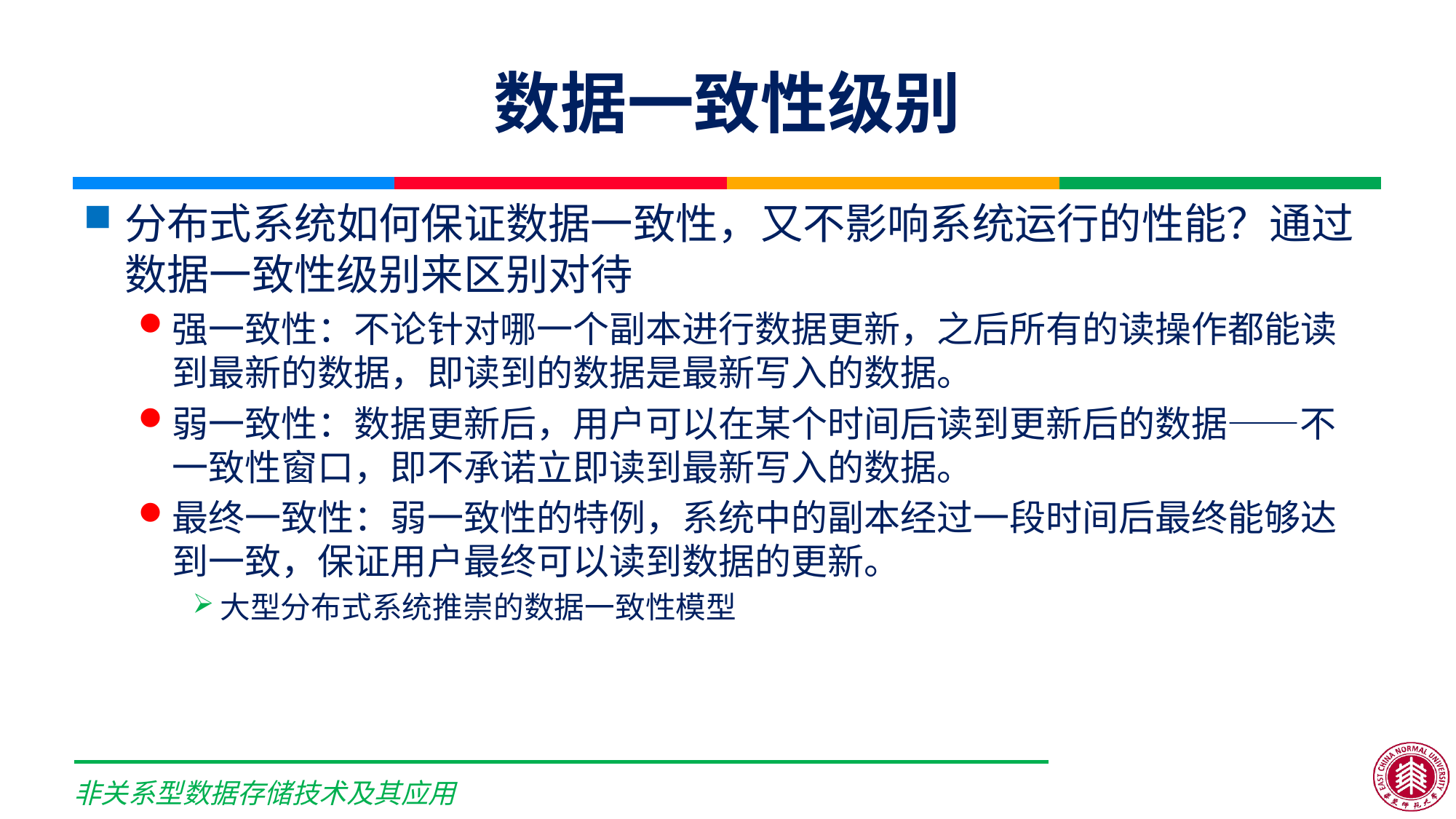

# 数据一致性级别
分布式系统如何保证数据一致性，又不影响系统运行的性能？通过数据一致性级别来区别对待
强一致性：不论针对哪一个副本进行数据更新，之后所有的读操作都能读到最新的数据，即读到的数据是最新写入的数据。
弱一致性：数据更新后，用户可以在某个时间后读到更新后的数据——不一致性窗口，即不承诺立即读到最新写入的数据。
最终一致性：弱一致性的特例，系统中的副本经过一段时间后最终能够达到一致，保证用户最终可以读到数据的更新。
大型分布式系统推崇的数据一致性模型